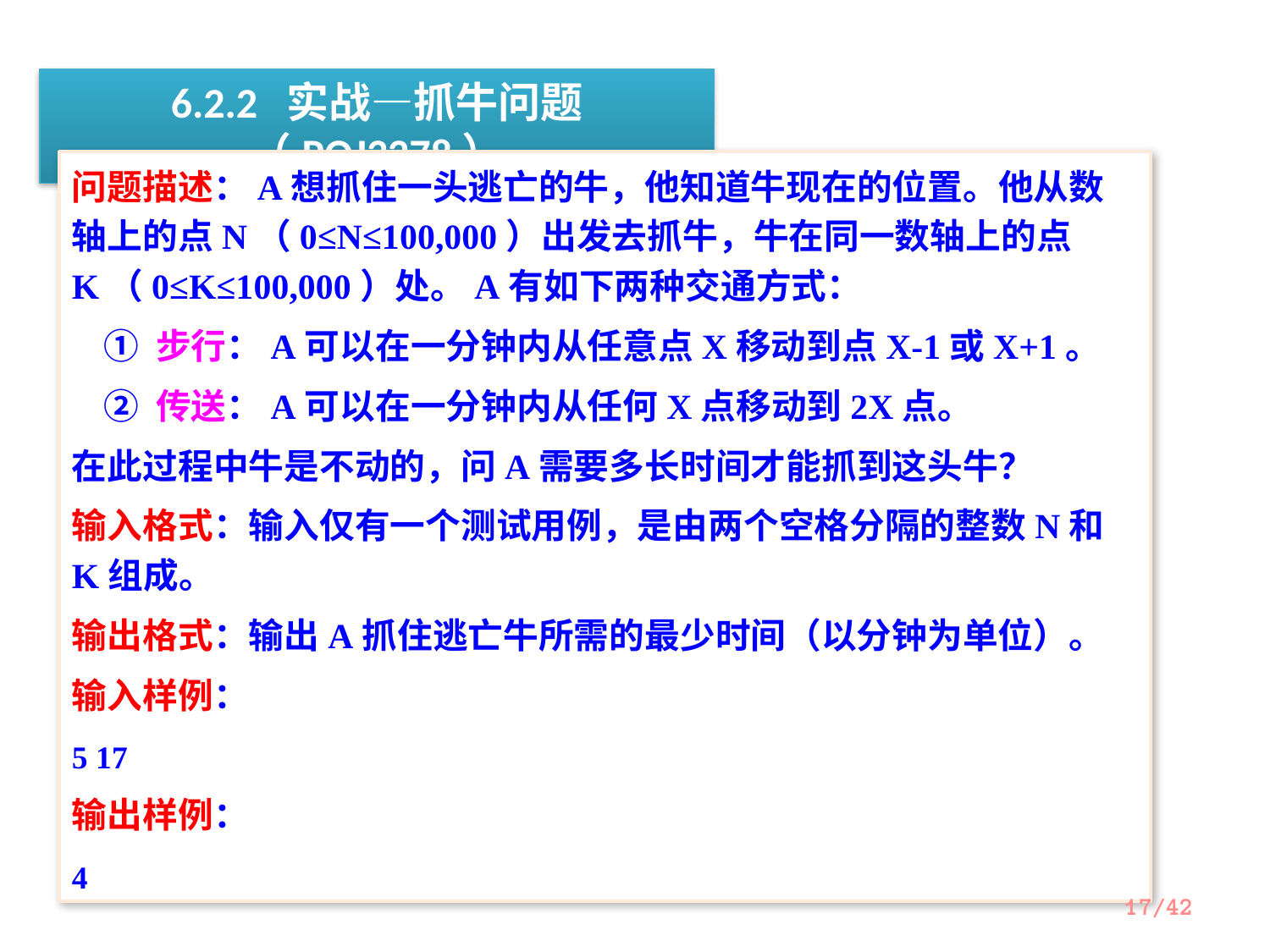

6.2.2  实战—抓牛问题（POJ3278）
问题描述：A想抓住一头逃亡的牛，他知道牛现在的位置。他从数轴上的点N（0≤N≤100,000）出发去抓牛，牛在同一数轴上的点K（0≤K≤100,000）处。A有如下两种交通方式：
    ① 步行：A可以在一分钟内从任意点X移动到点X-1或X+1。
    ② 传送：A可以在一分钟内从任何X点移动到2X点。
在此过程中牛是不动的，问A需要多长时间才能抓到这头牛？
输入格式：输入仅有一个测试用例，是由两个空格分隔的整数N和K组成。
输出格式：输出A抓住逃亡牛所需的最少时间（以分钟为单位）。
输入样例：
5 17
输出样例：
4
17/42